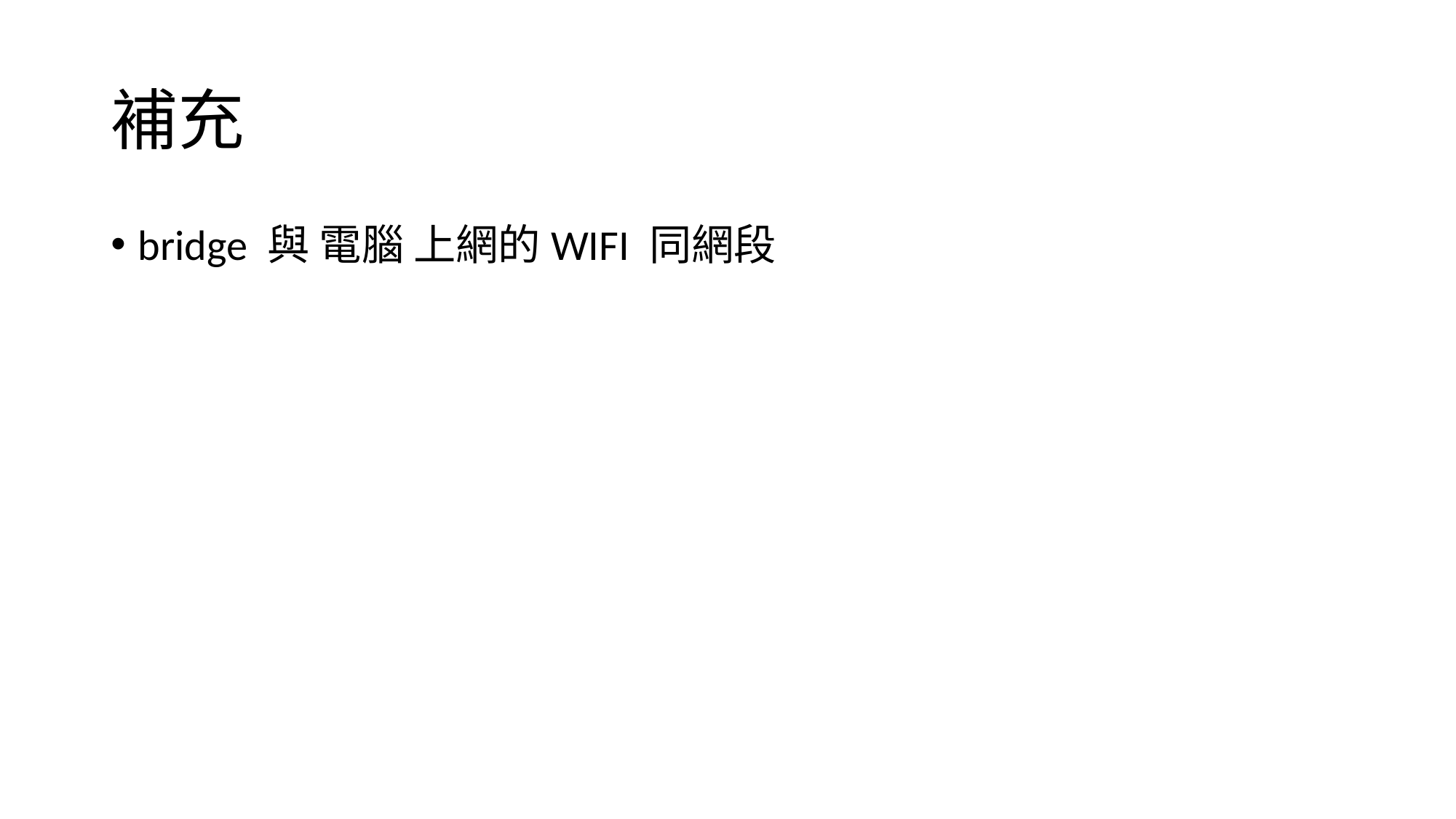

# 補充
bridge 與 電腦 上網的WIFI 同網段